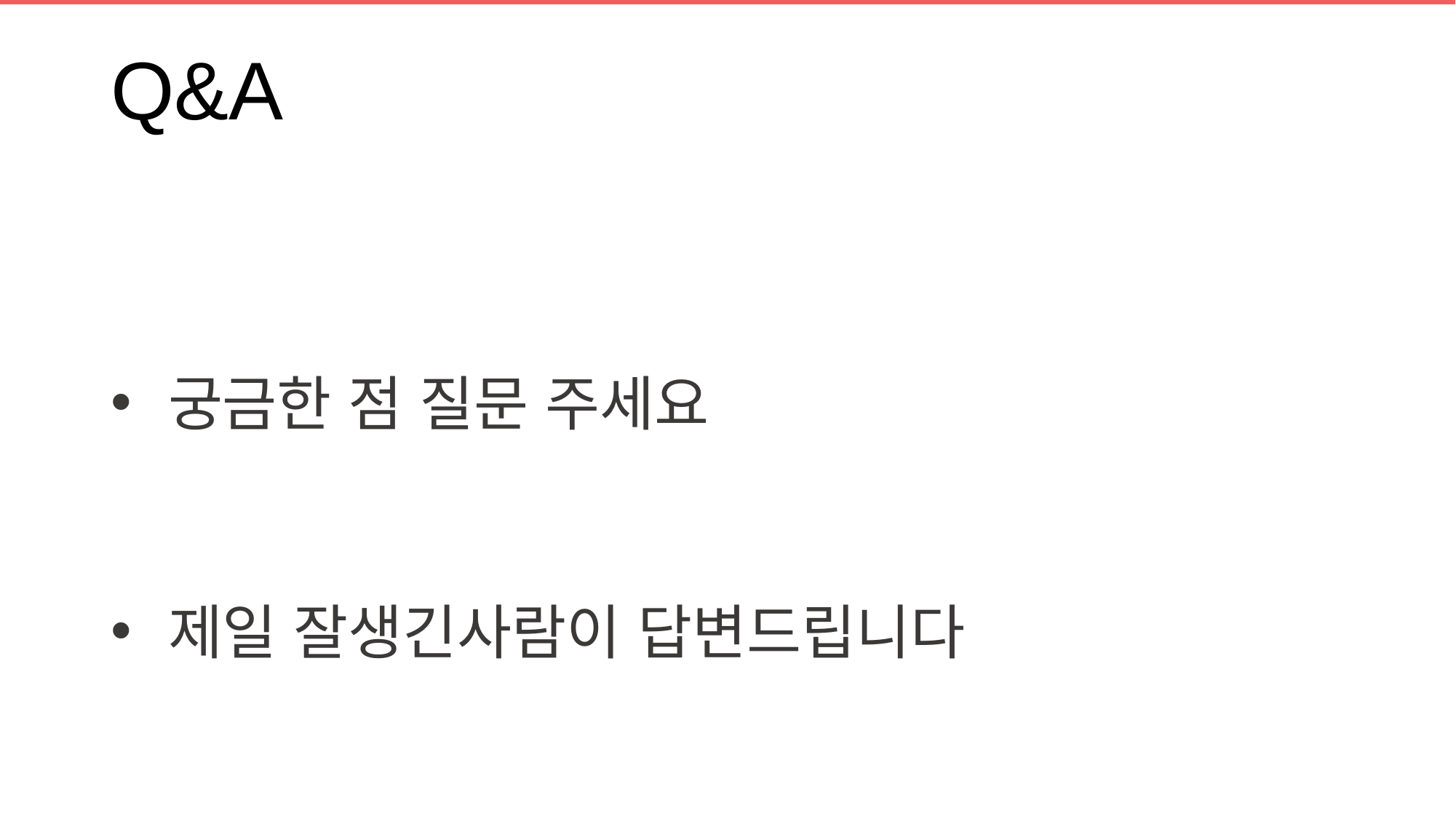

# Q&A
 궁금한 점 질문 주세요
 제일 잘생긴사람이 답변드립니다